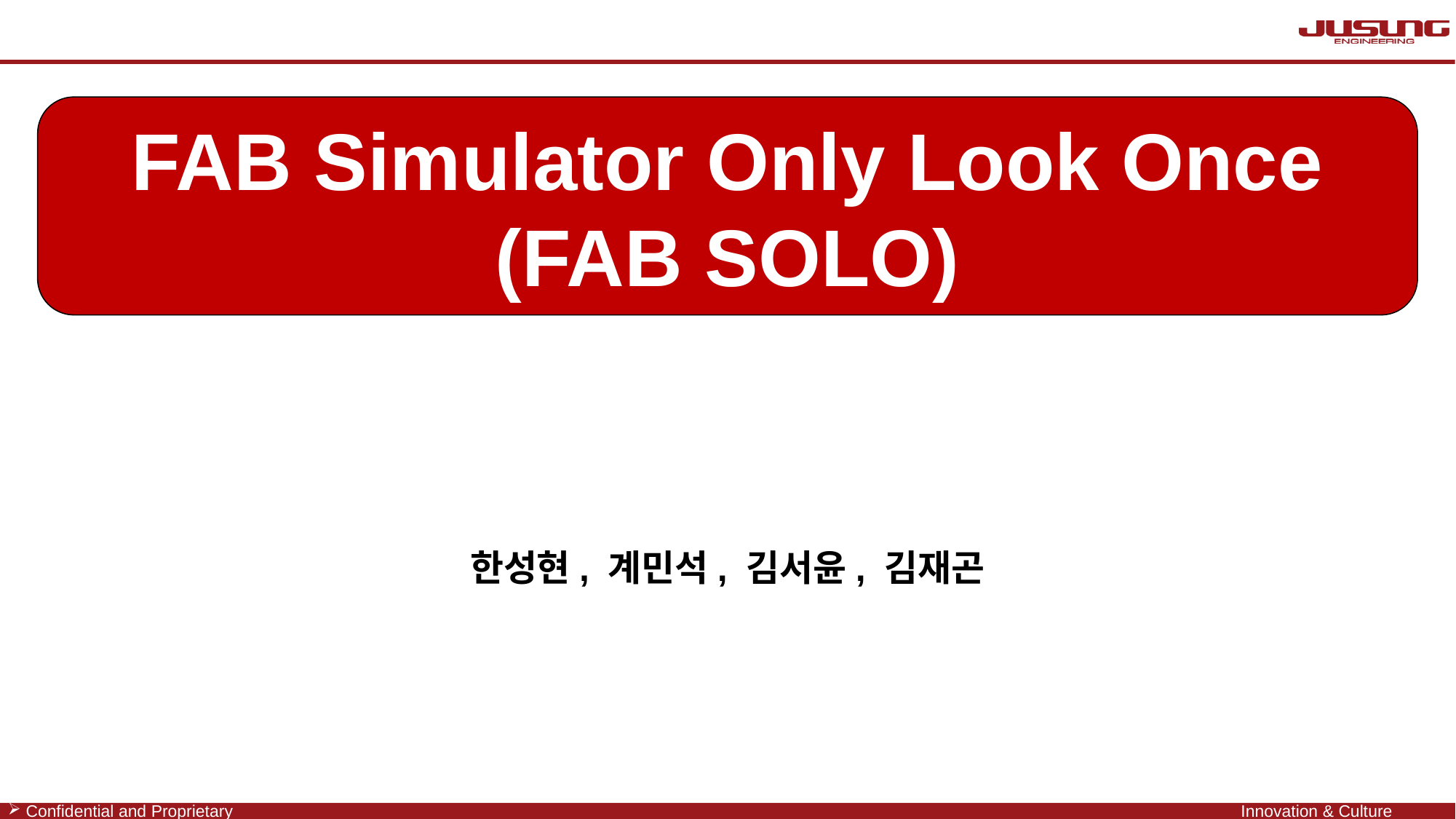

FAB Simulator Only Look Once
(FAB SOLO)
한성현, 계민석, 김서윤, 김재곤